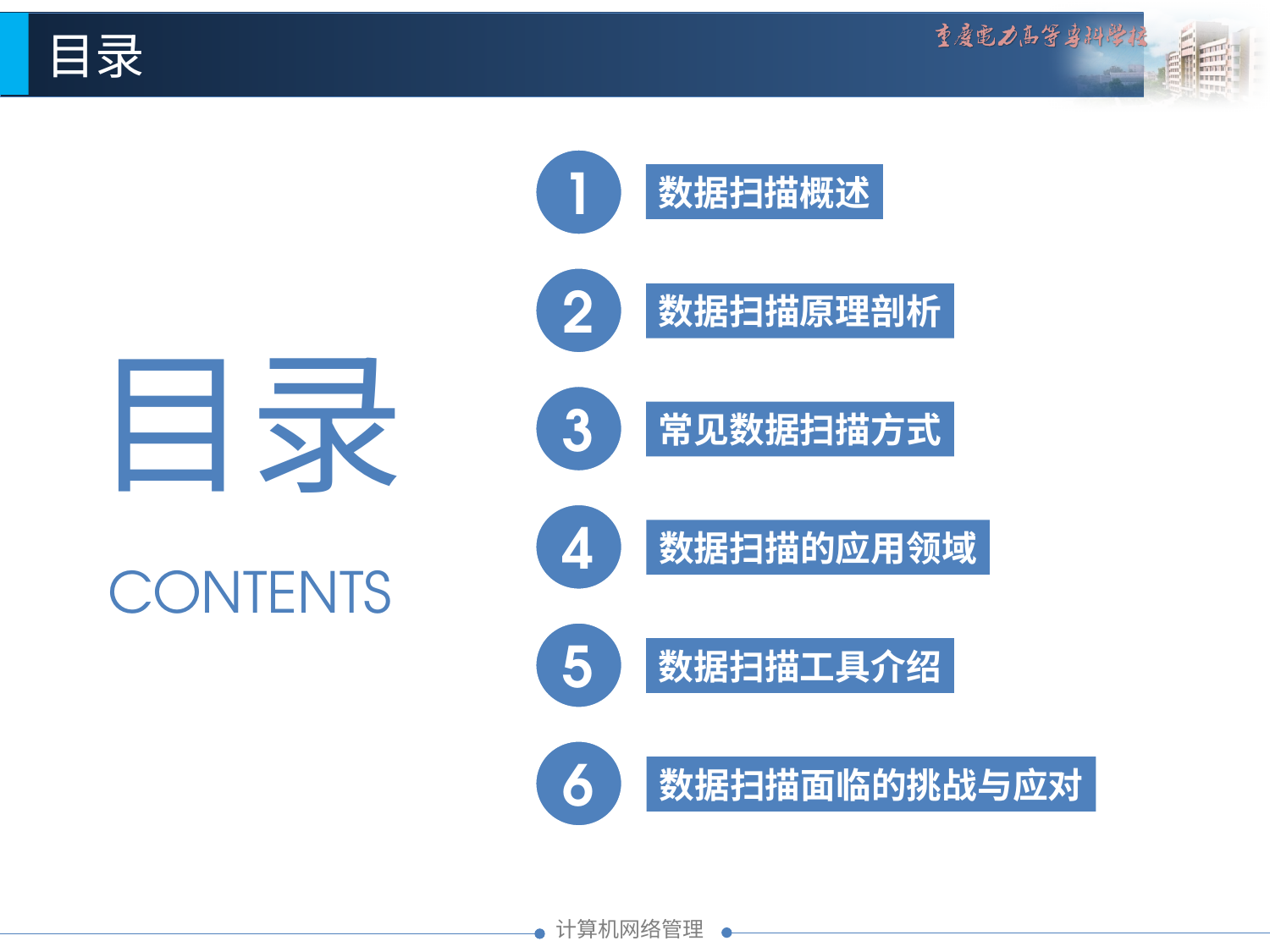

目录
1
数据扫描概述
2
数据扫描原理剖析
目录
3
常见数据扫描方式
4
数据扫描的应用领域
CONTENTS
5
数据扫描工具介绍
6
数据扫描面临的挑战与应对